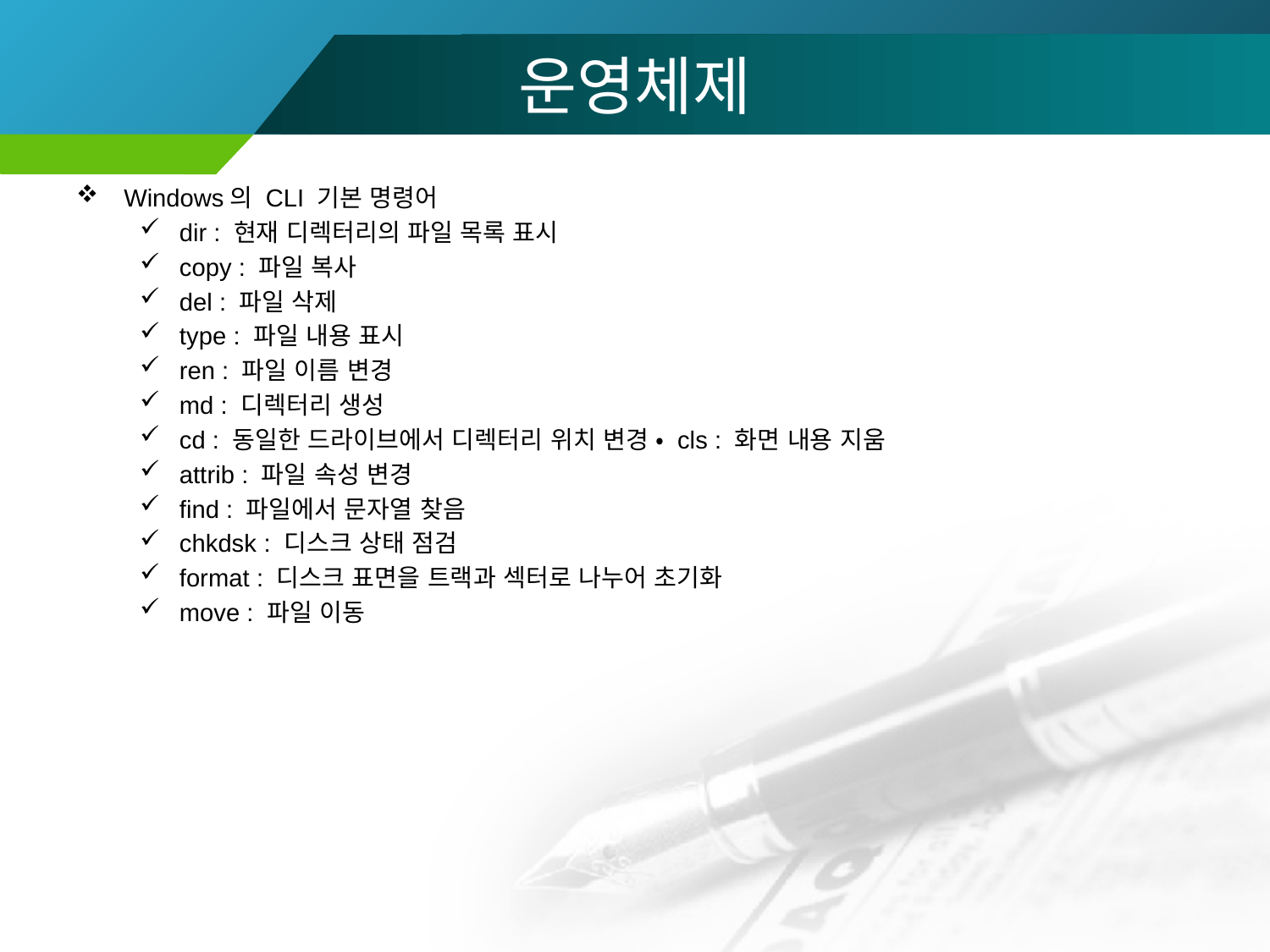

# 운영체제
Windows의 CLI 기본 명령어
dir : 현재 디렉터리의 파일 목록 표시
copy : 파일 복사
del : 파일 삭제
type : 파일 내용 표시
ren : 파일 이름 변경
md : 디렉터리 생성
cd : 동일한 드라이브에서 디렉터리 위치 변경 • cls : 화면 내용 지움
attrib : 파일 속성 변경
find : 파일에서 문자열 찾음
chkdsk : 디스크 상태 점검
format : 디스크 표면을 트랙과 섹터로 나누어 초기화
move : 파일 이동